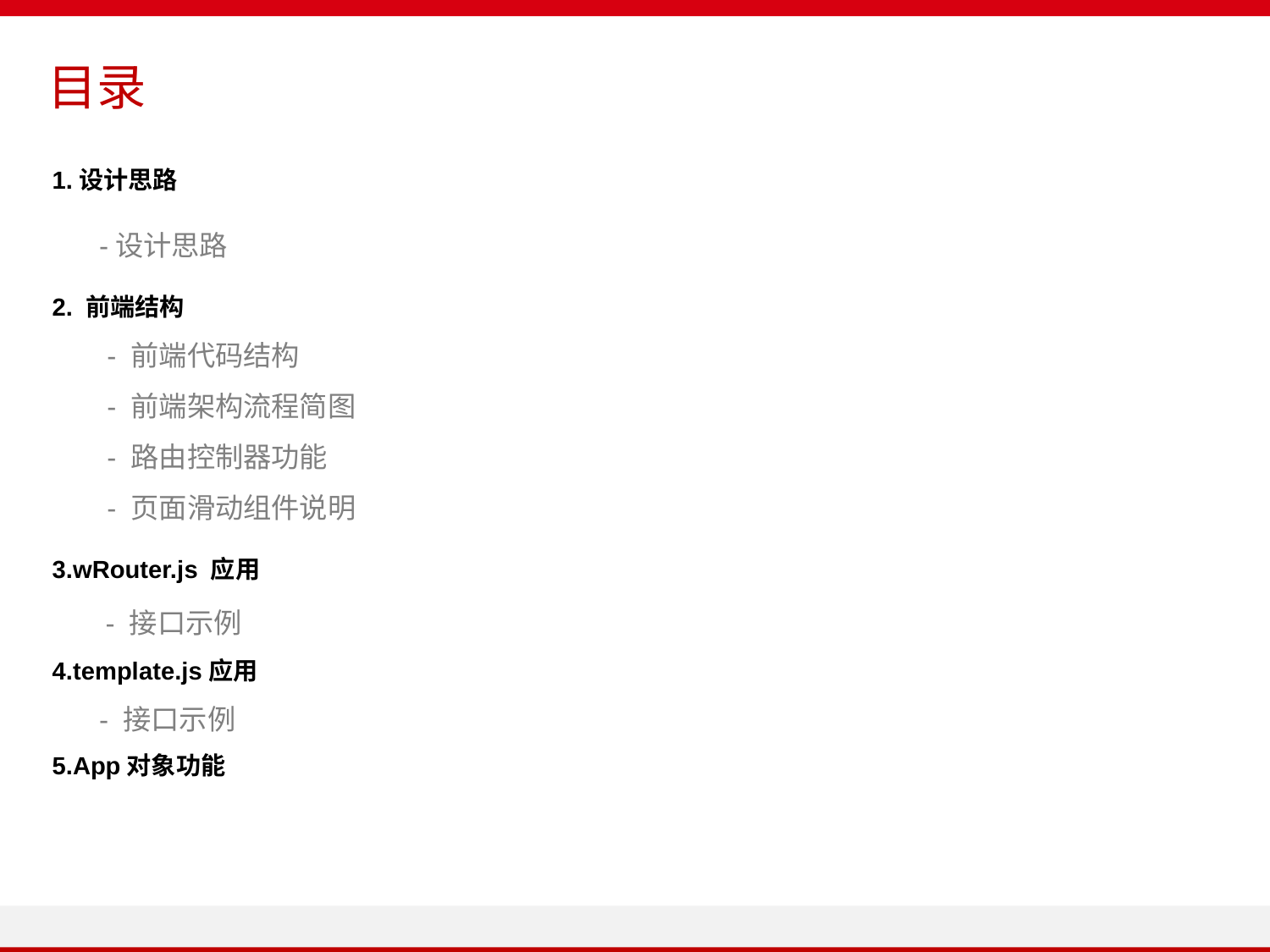

目录
1.设计思路
      -设计思路
2. 前端结构
       - 前端代码结构
       - 前端架构流程简图
       - 路由控制器功能
       - 页面滑动组件说明
3.wRouter.js 应用
      - 接口示例
4.template.js应用
      - 接口示例
5.App对象功能